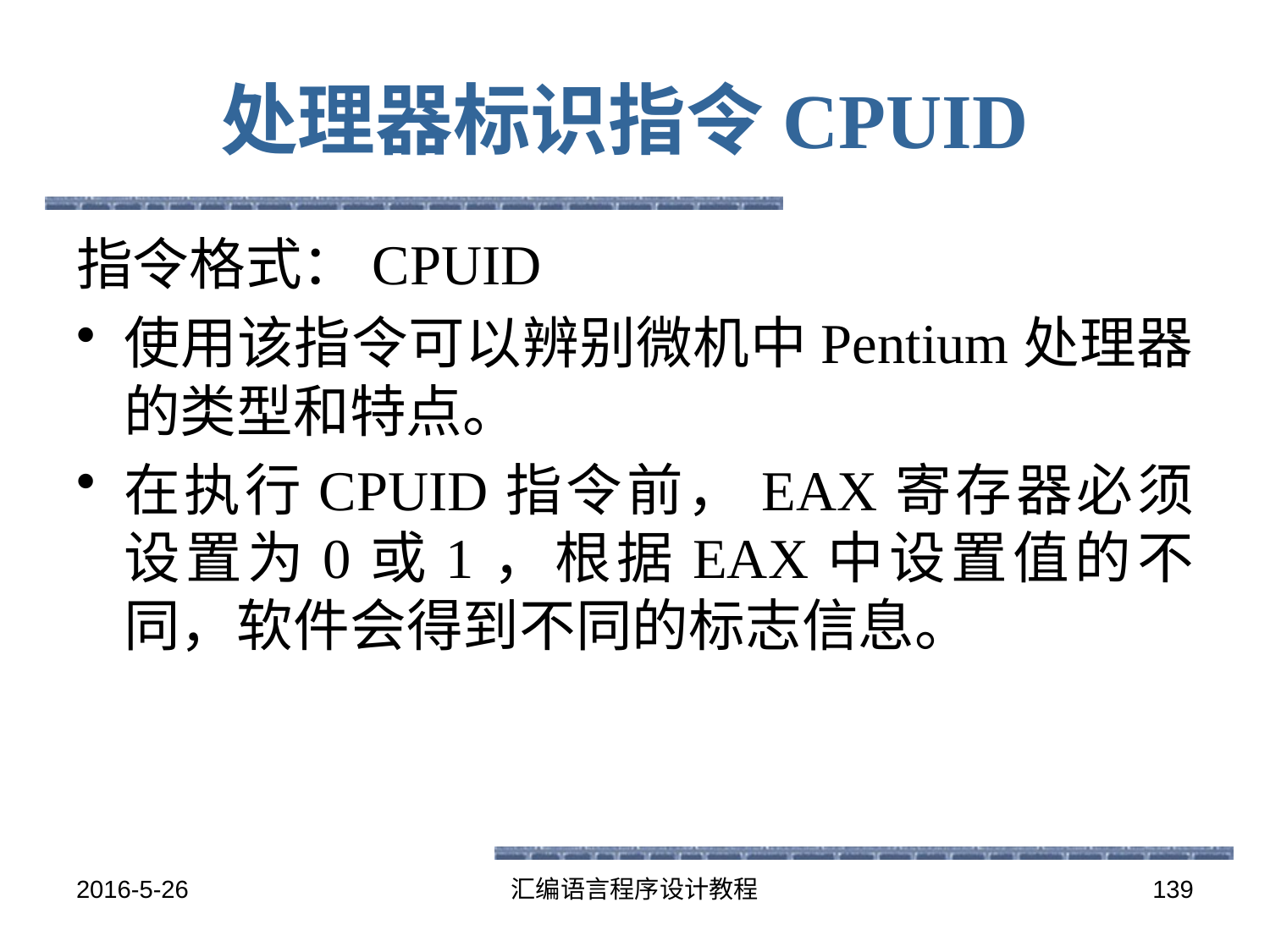

# 处理器标识指令CPUID
指令格式：CPUID
使用该指令可以辨别微机中Pentium处理器的类型和特点。
在执行CPUID指令前，EAX寄存器必须设置为0或1，根据EAX中设置值的不同，软件会得到不同的标志信息。
2016-5-26
汇编语言程序设计教程
139